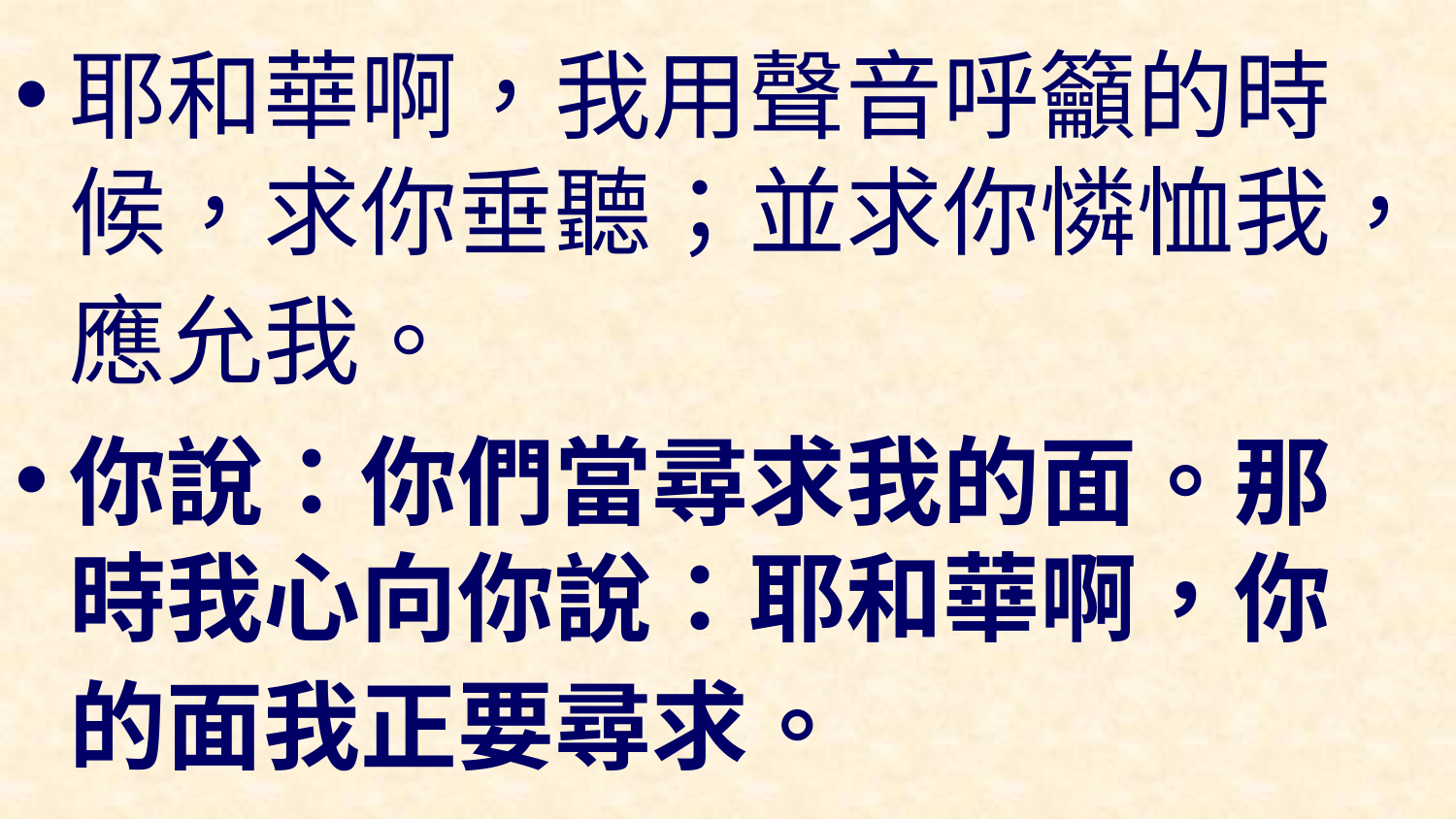

耶和華啊，我用聲音呼籲的時候，求你垂聽；並求你憐恤我，應允我。
你說：你們當尋求我的面。那時我心向你說：耶和華啊，你的面我正要尋求。